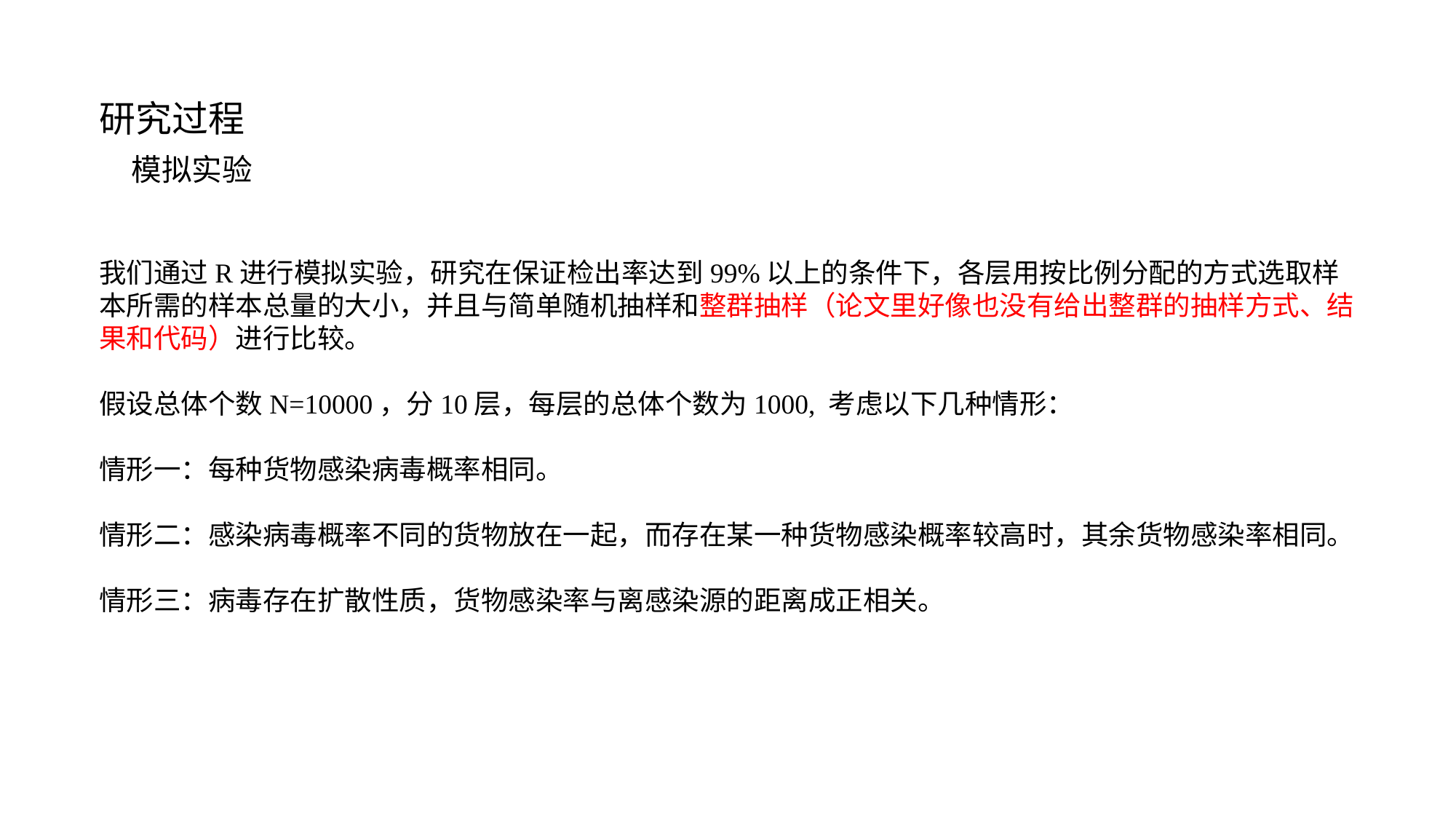

研究过程
模拟实验
我们通过R进行模拟实验，研究在保证检出率达到99%以上的条件下，各层用按比例分配的方式选取样本所需的样本总量的大小，并且与简单随机抽样和整群抽样（论文里好像也没有给出整群的抽样方式、结果和代码）进行比较。

假设总体个数N=10000，分10层，每层的总体个数为1000, 考虑以下几种情形：

情形一：每种货物感染病毒概率相同。

情形二：感染病毒概率不同的货物放在一起，而存在某一种货物感染概率较高时，其余货物感染率相同。

情形三：病毒存在扩散性质，货物感染率与离感染源的距离成正相关。